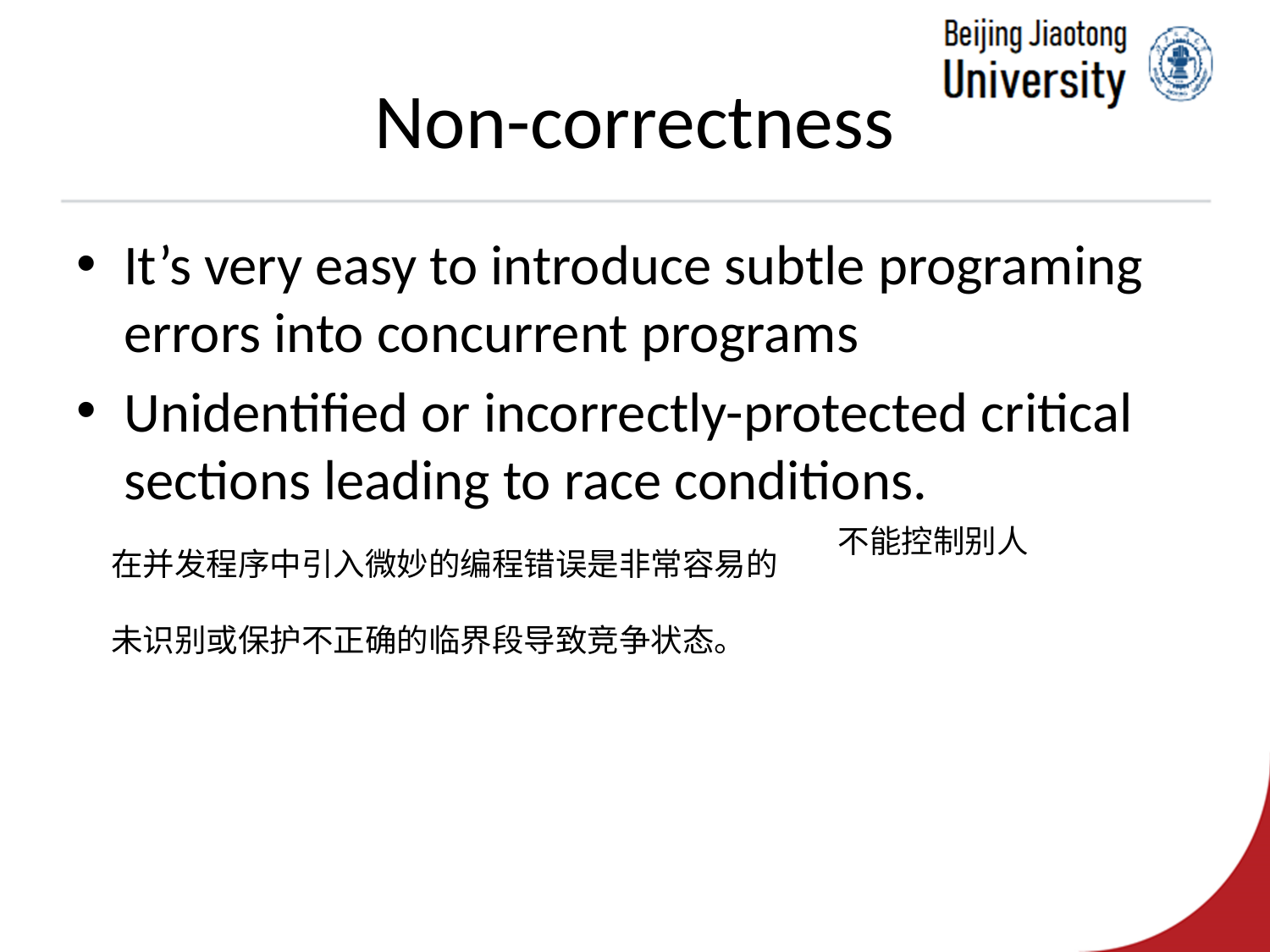

# Non-correctness
It’s very easy to introduce subtle programing errors into concurrent programs
Unidentified or incorrectly-protected critical sections leading to race conditions.
不能控制别人
在并发程序中引入微妙的编程错误是非常容易的

未识别或保护不正确的临界段导致竞争状态。